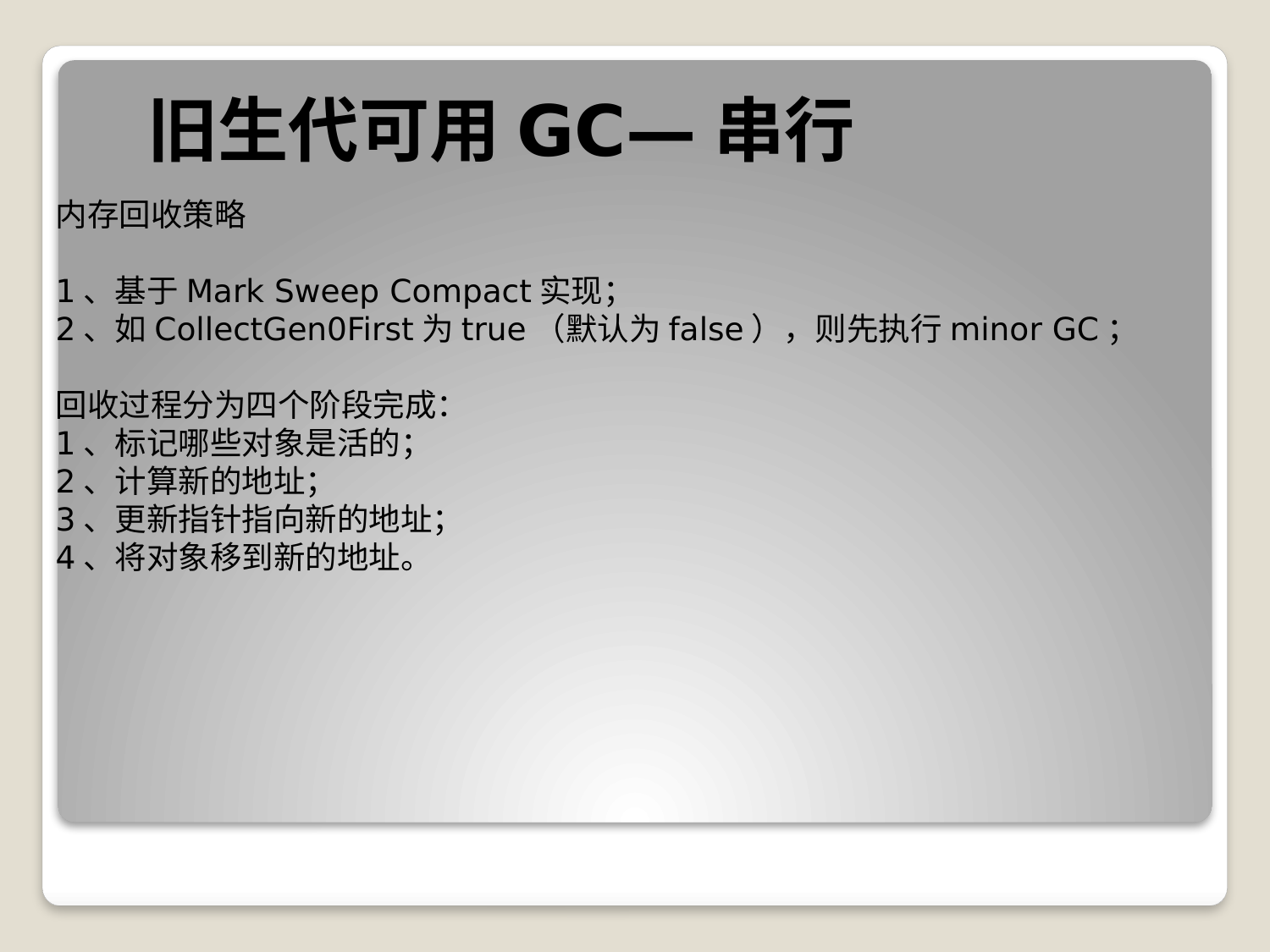

旧生代可用GC—串行
内存回收策略

1、基于Mark Sweep Compact实现；
2、如CollectGen0First为true（默认为false），则先执行minor GC；

回收过程分为四个阶段完成：
1、标记哪些对象是活的；
2、计算新的地址；
3、更新指针指向新的地址；
4、将对象移到新的地址。